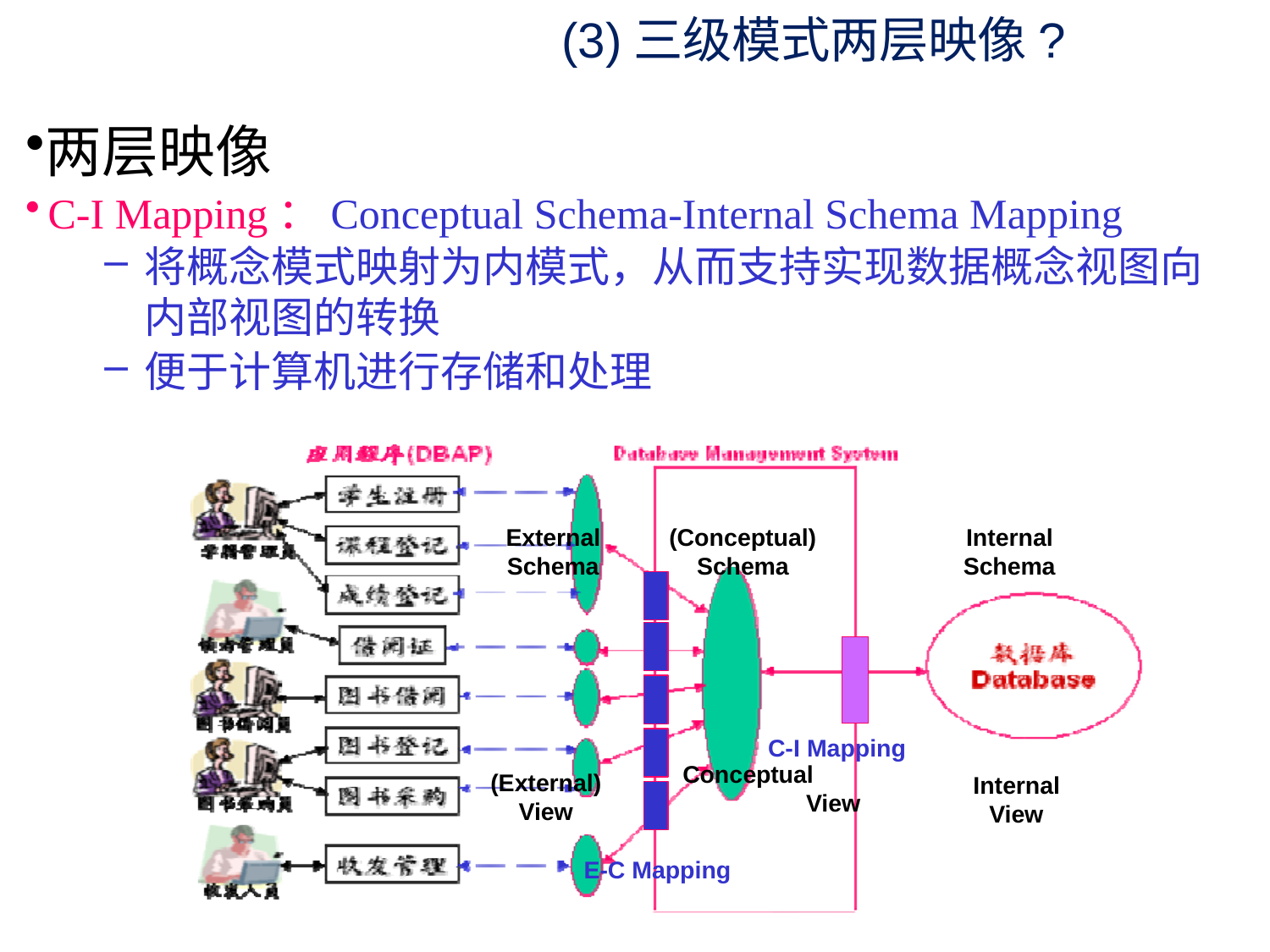

# (3)三级模式两层映像?
两层映像
C-I Mapping：Conceptual Schema-Internal Schema Mapping
将概念模式映射为内模式，从而支持实现数据概念视图向内部视图的转换
便于计算机进行存储和处理

External Schema
(Conceptual) Schema
Internal Schema

C-I Mapping Conceptual
View
(External) View
Internal View

E-C Mapping